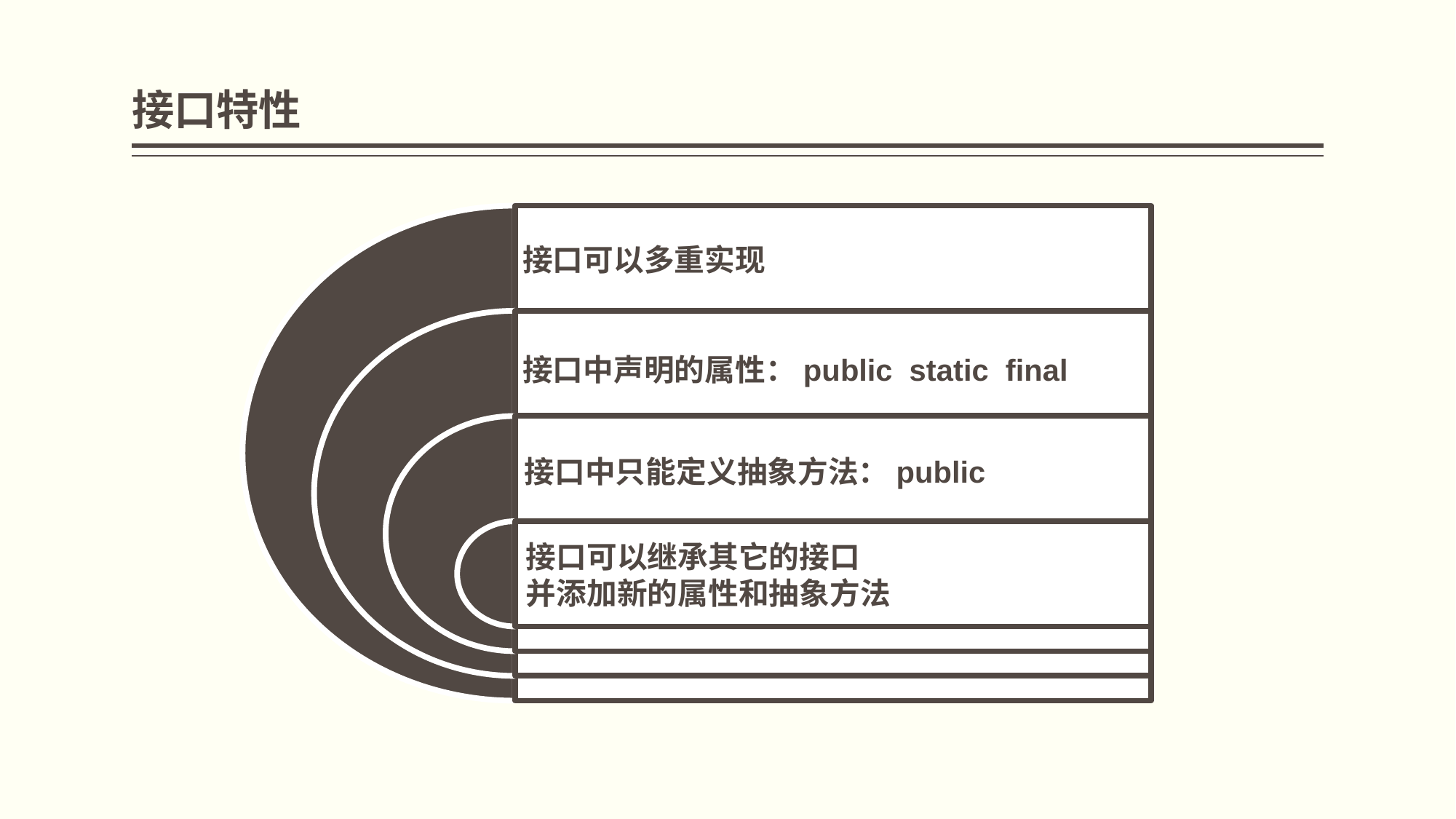

# 接口特性

接口可以继承其它的接口
并添加新的属性和抽象方法
接口可以多重实现

接口中声明的属性：public  static  final

接口中只能定义抽象方法：public